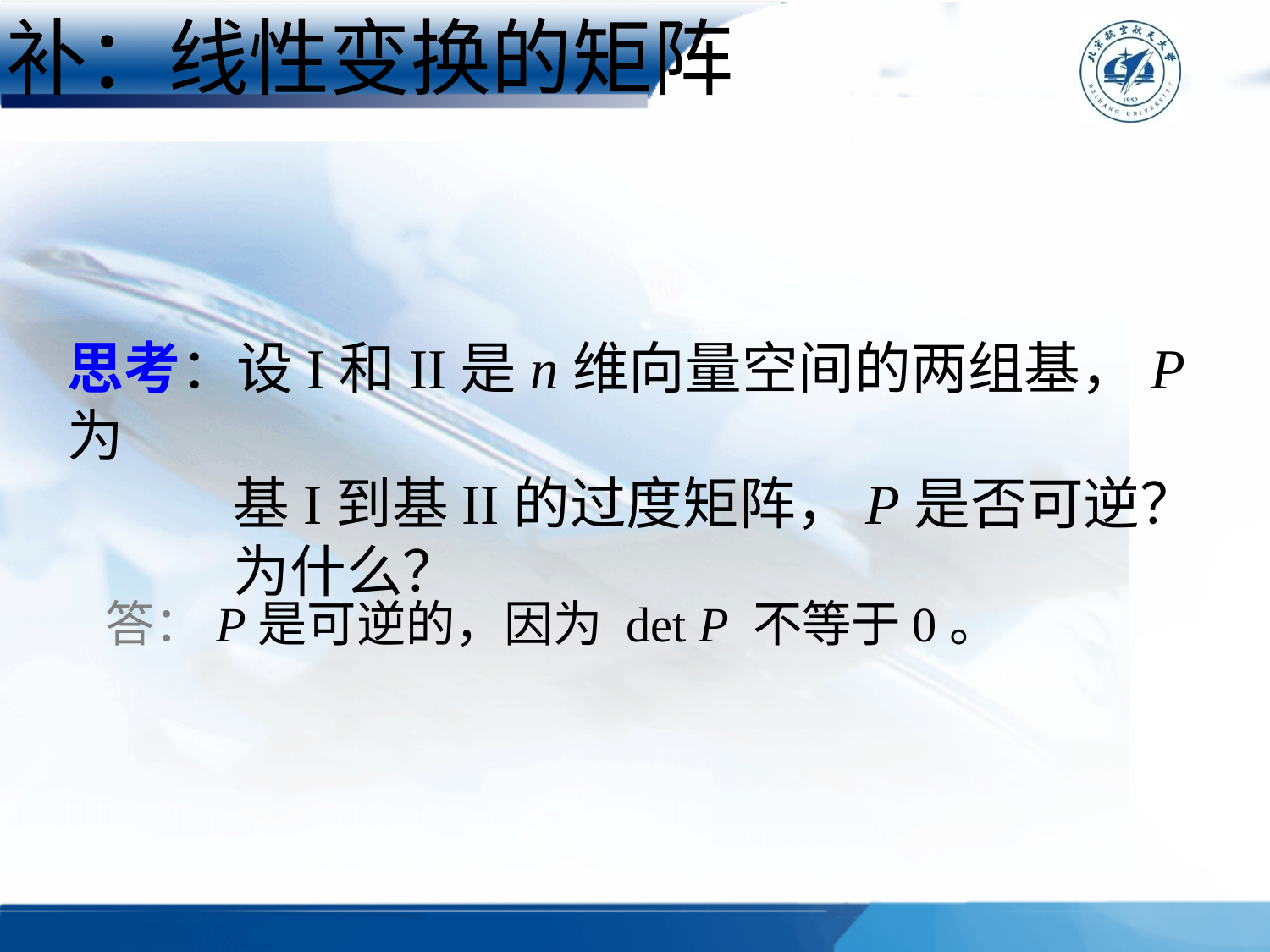

补：线性变换的矩阵
思考：设I和II是n维向量空间的两组基，P为
            基I到基II的过度矩阵，P是否可逆？
            为什么？
答：P是可逆的，因为 det P 不等于0。